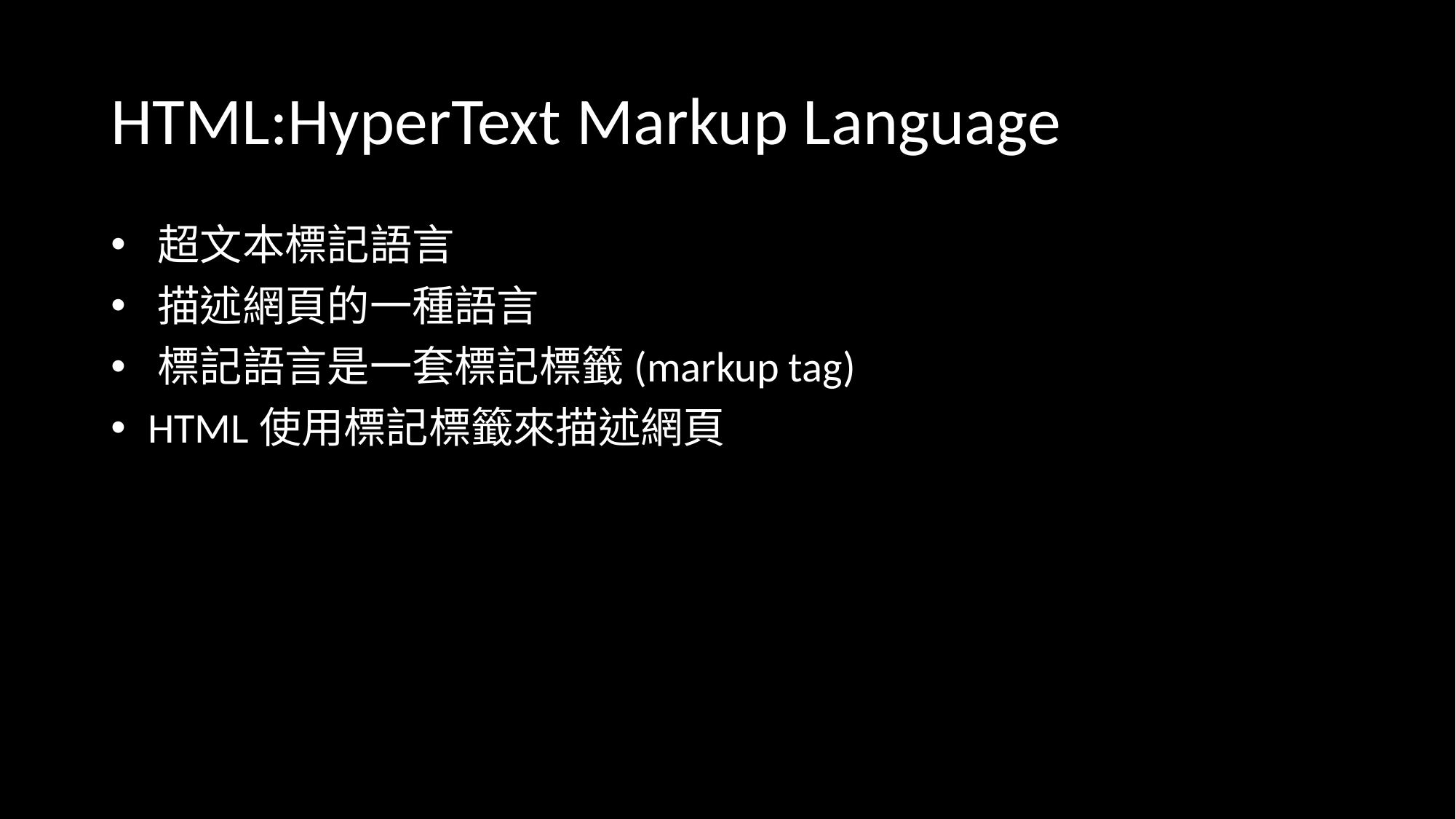

# HTML:HyperText Markup Language
 超文本標記語言
 描述網頁的一種語言
 標記語言是一套標記標籤(markup tag)
 HTML使用標記標籤來描述網頁